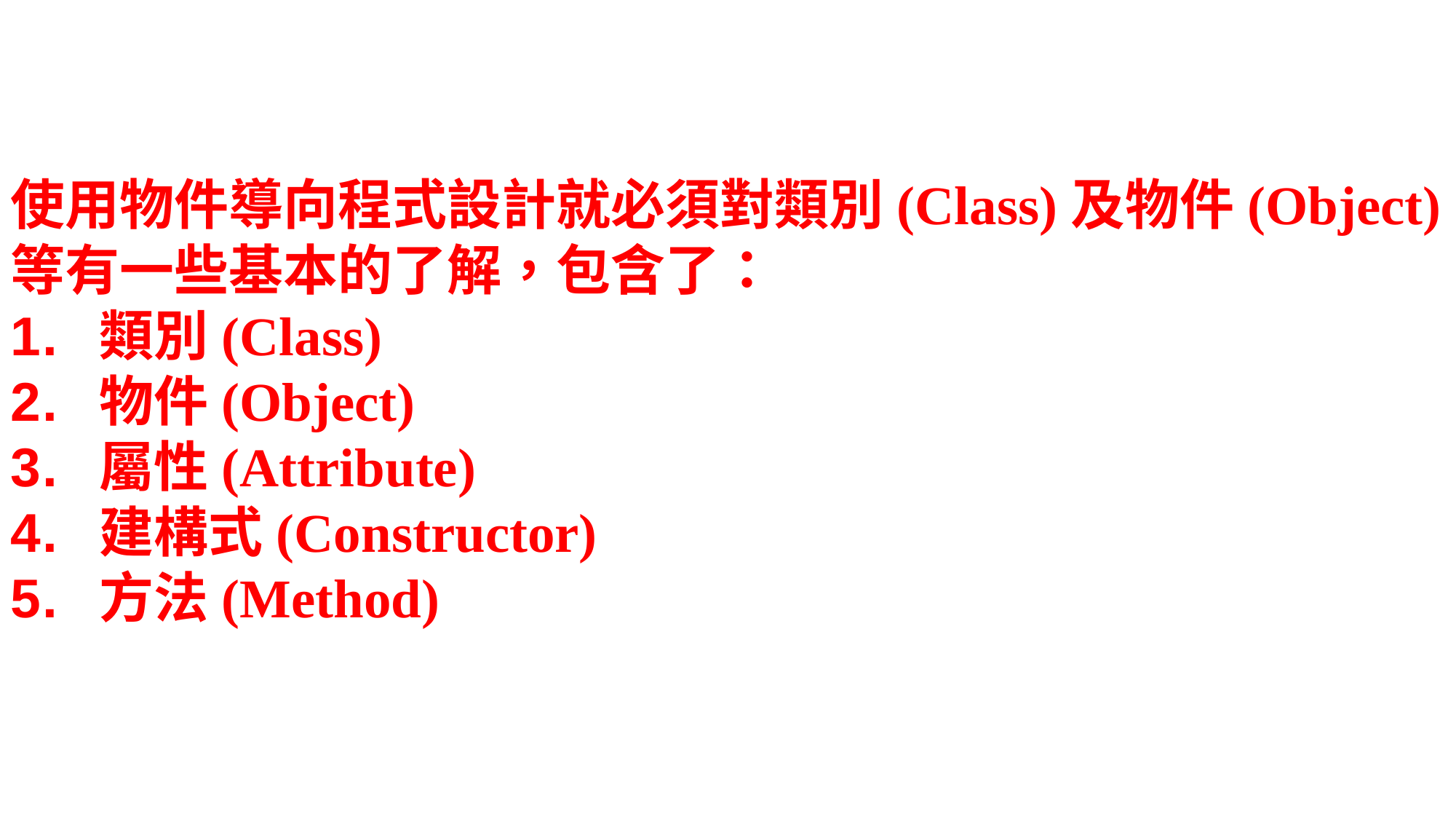

使用物件導向程式設計就必須對類別(Class)及物件(Object)等有一些基本的了解，包含了：
類別(Class)
物件(Object)
屬性(Attribute)
建構式(Constructor)
方法(Method)